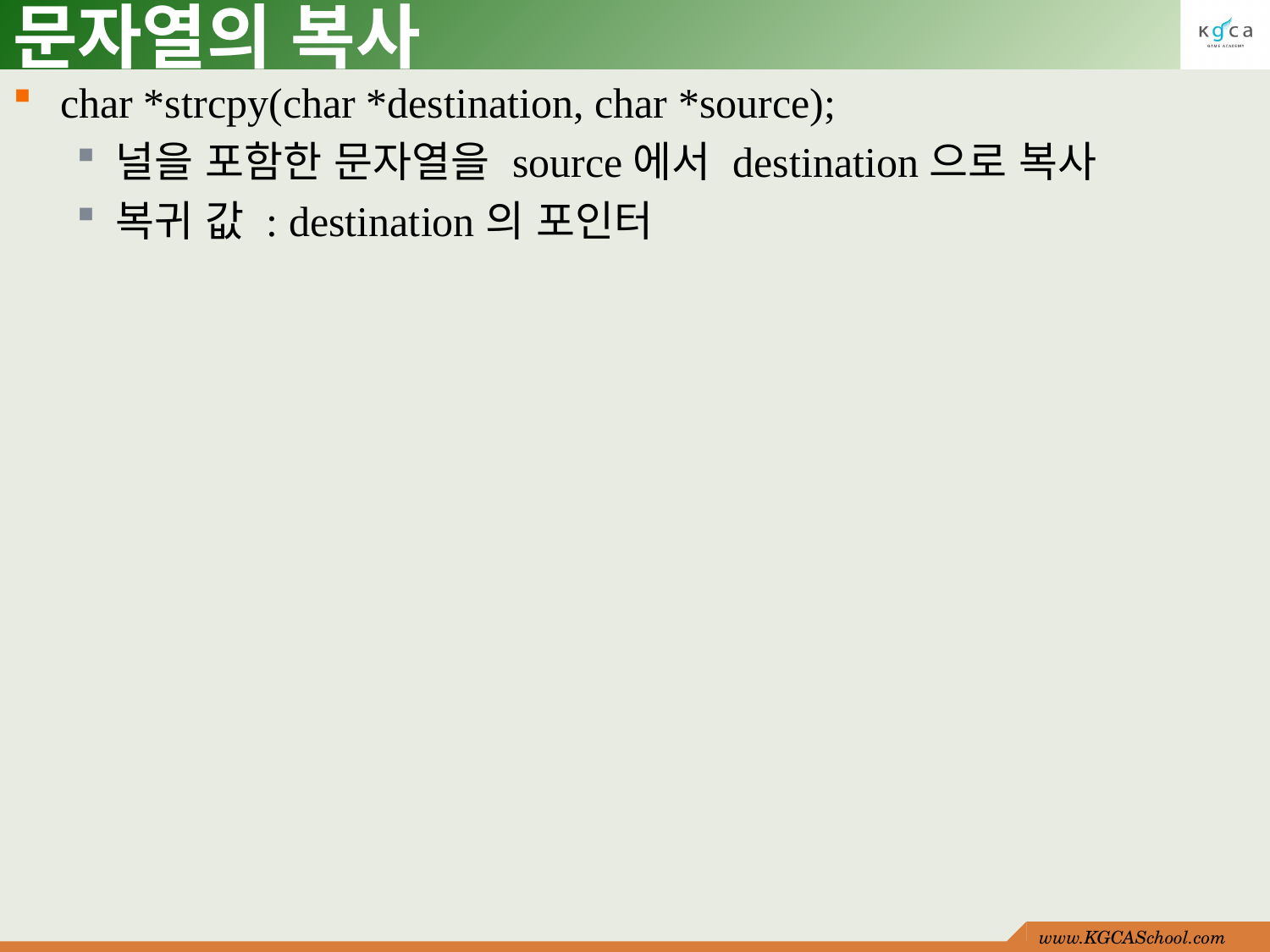

# 문자열의 복사
char *strcpy(char *destination, char *source);
널을 포함한 문자열을 source에서 destination으로 복사
복귀 값 : destination의 포인터